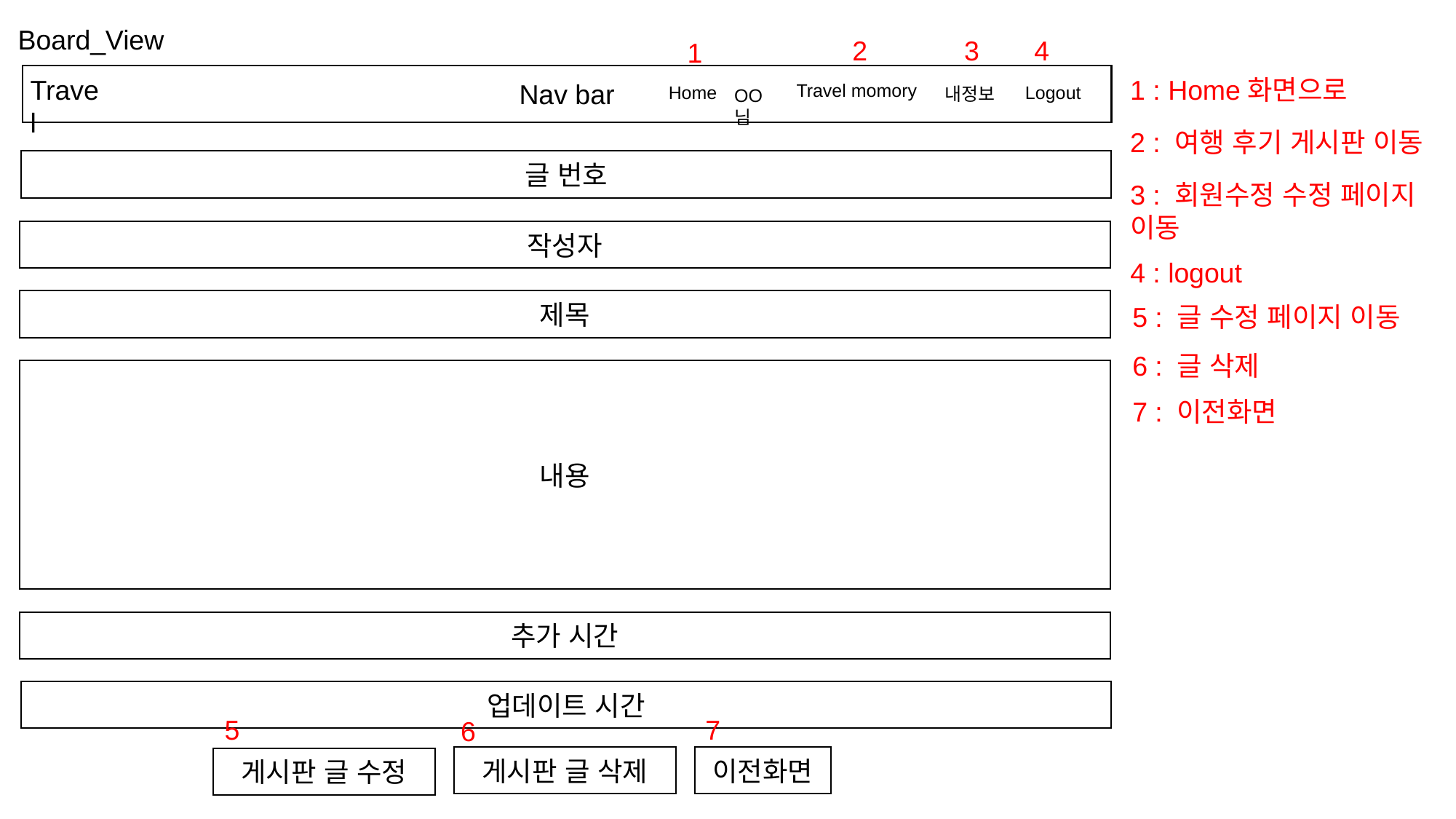

Board_View
2
3
4
1
Nav bar
Travel
Travel momory
Home
내정보
OO님
1 : Home화면으로
Logout
Logout
2 : 여행 후기 게시판 이동
글 번호
3 : 회원수정 수정 페이지 이동
작성자
4 : logout
제목
5 : 글 수정 페이지 이동
6 : 글 삭제
내용
7 : 이전화면
추가 시간
업데이트 시간
5
7
6
게시판 글 삭제
이전화면
게시판 글 수정